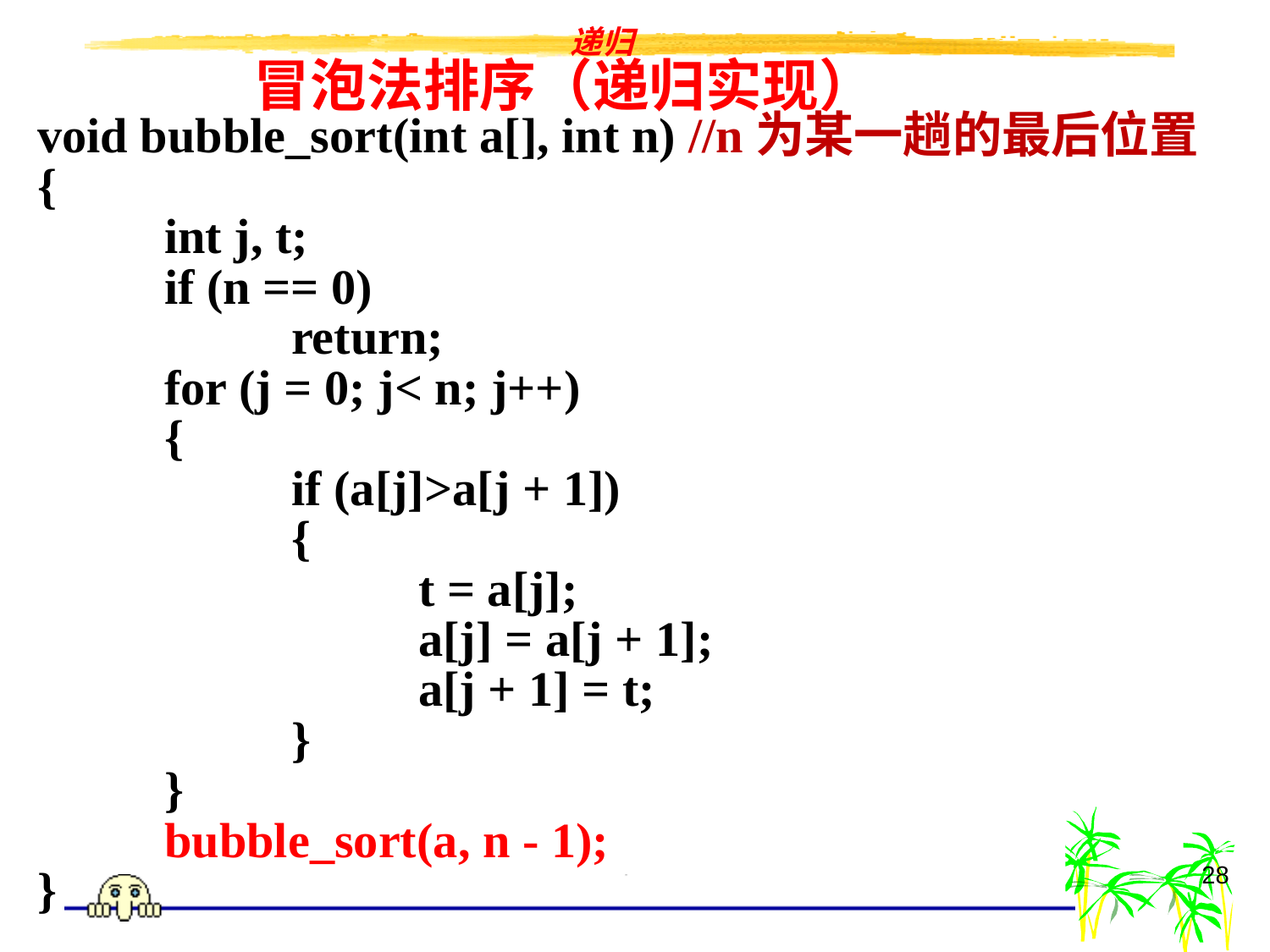

# 冒泡法排序（递归实现）
void bubble_sort(int a[], int n) //n为某一趟的最后位置
{
	int j, t;
	if (n == 0)
		return;
	for (j = 0; j< n; j++)
	{
		if (a[j]>a[j + 1])
		{
			t = a[j];
			a[j] = a[j + 1];
			a[j + 1] = t;
		}
	}
	bubble_sort(a, n - 1);
}
28